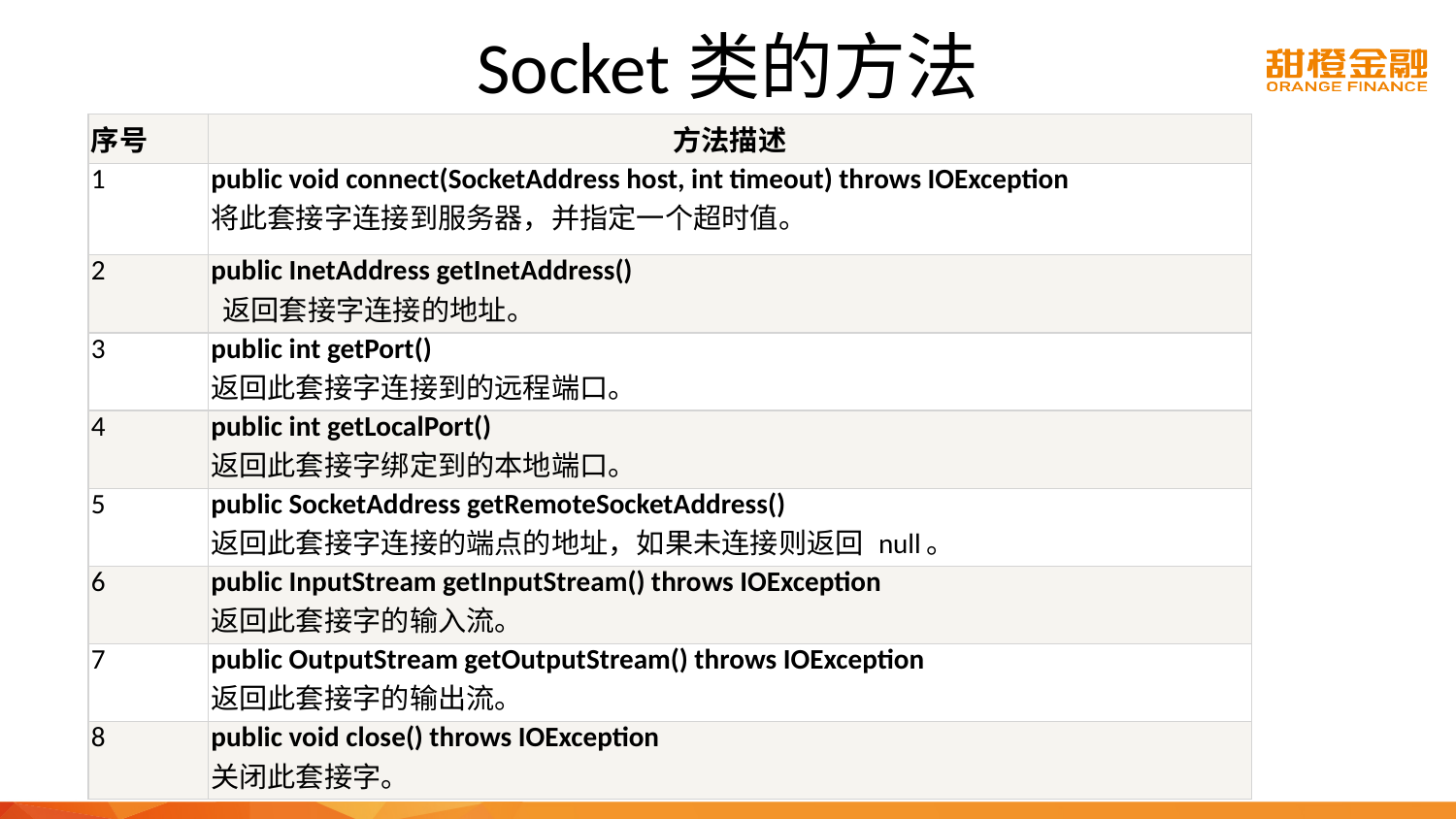

# Socket类的方法
| 序号 | 方法描述 |
| --- | --- |
| 1 | public void connect(SocketAddress host, int timeout) throws IOException 将此套接字连接到服务器，并指定一个超时值。 |
| 2 | public InetAddress getInetAddress()  返回套接字连接的地址。 |
| 3 | public int getPort() 返回此套接字连接到的远程端口。 |
| 4 | public int getLocalPort() 返回此套接字绑定到的本地端口。 |
| 5 | public SocketAddress getRemoteSocketAddress() 返回此套接字连接的端点的地址，如果未连接则返回 null。 |
| 6 | public InputStream getInputStream() throws IOException 返回此套接字的输入流。 |
| 7 | public OutputStream getOutputStream() throws IOException 返回此套接字的输出流。 |
| 8 | public void close() throws IOException 关闭此套接字。 |